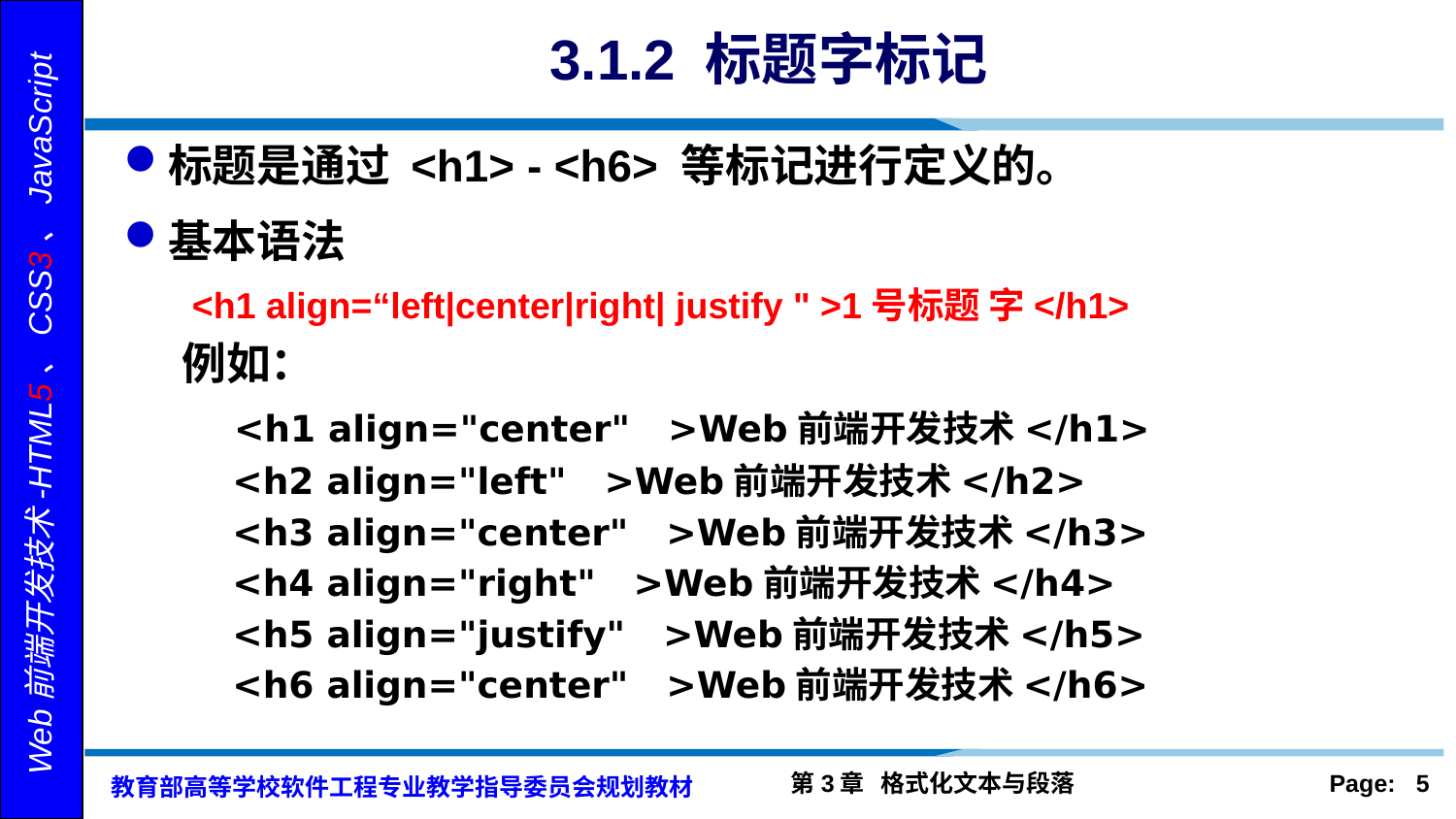

# 3.1.2 标题字标记
标题是通过 <h1> - <h6> 等标记进行定义的。
基本语法
 <h1 align=“left|center|right| justify " >1号标题 字</h1>
例如：
	  <h1 align="center"   >Web前端开发技术</h1>
    <h2 align="left"   >Web前端开发技术</h2>
    <h3 align="center"   >Web前端开发技术</h3>
    <h4 align="right"   >Web前端开发技术</h4>
    <h5 align="justify"   >Web前端开发技术</h5>
    <h6 align="center"   >Web前端开发技术</h6>